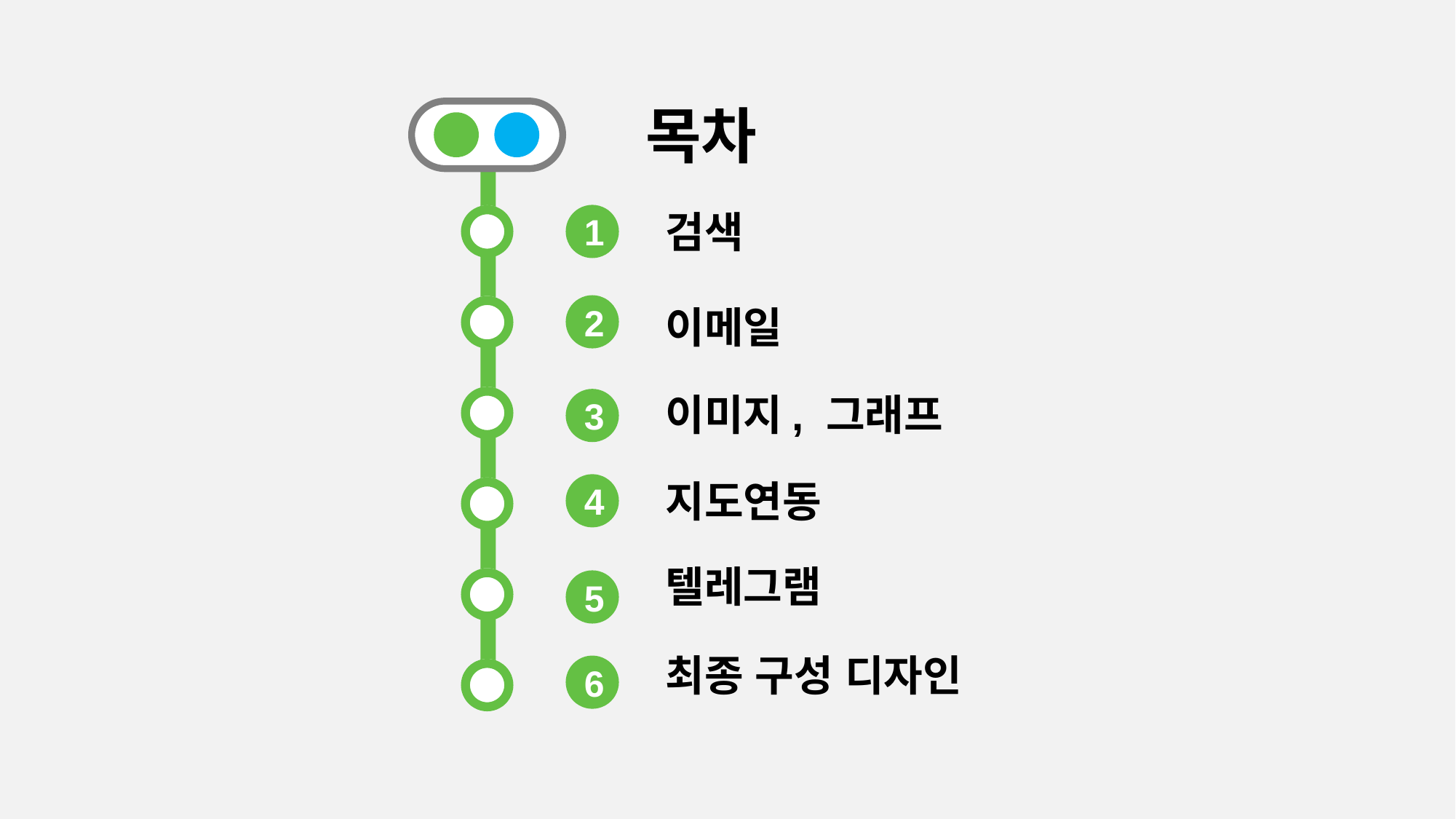

목차

검색
1

2
이메일

이미지, 그래프

3

지도연동
4

텔레그램

5

최종 구성 디자인
6